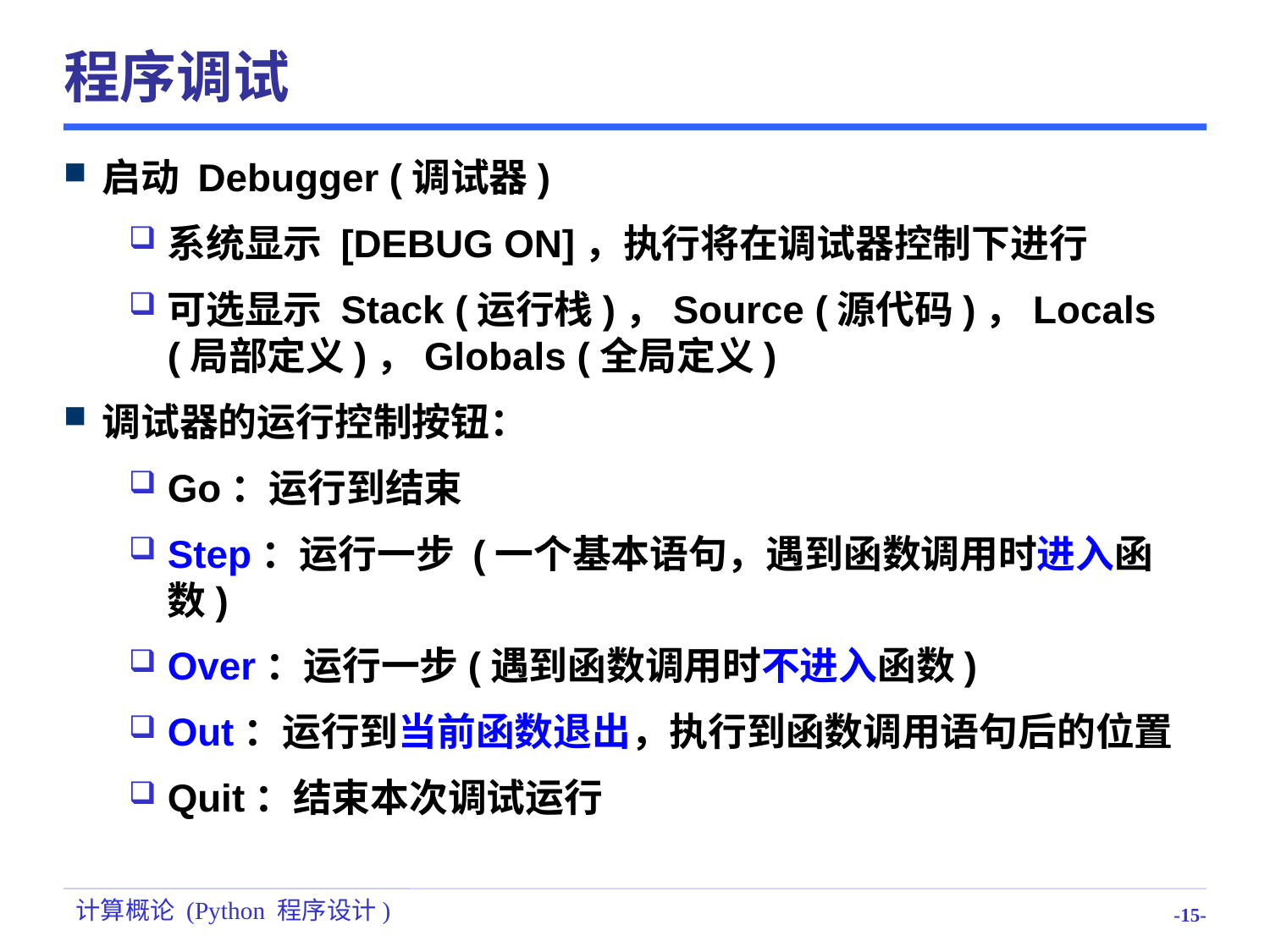

# 程序调试
启动 Debugger (调试器)
系统显示 [DEBUG ON]，执行将在调试器控制下进行
可选显示 Stack (运行栈)，Source (源代码)，Locals (局部定义)，Globals (全局定义)
调试器的运行控制按钮：
Go：运行到结束
Step：运行一步 (一个基本语句，遇到函数调用时进入函数)
Over：运行一步(遇到函数调用时不进入函数)
Out：运行到当前函数退出，执行到函数调用语句后的位置
Quit：结束本次调试运行